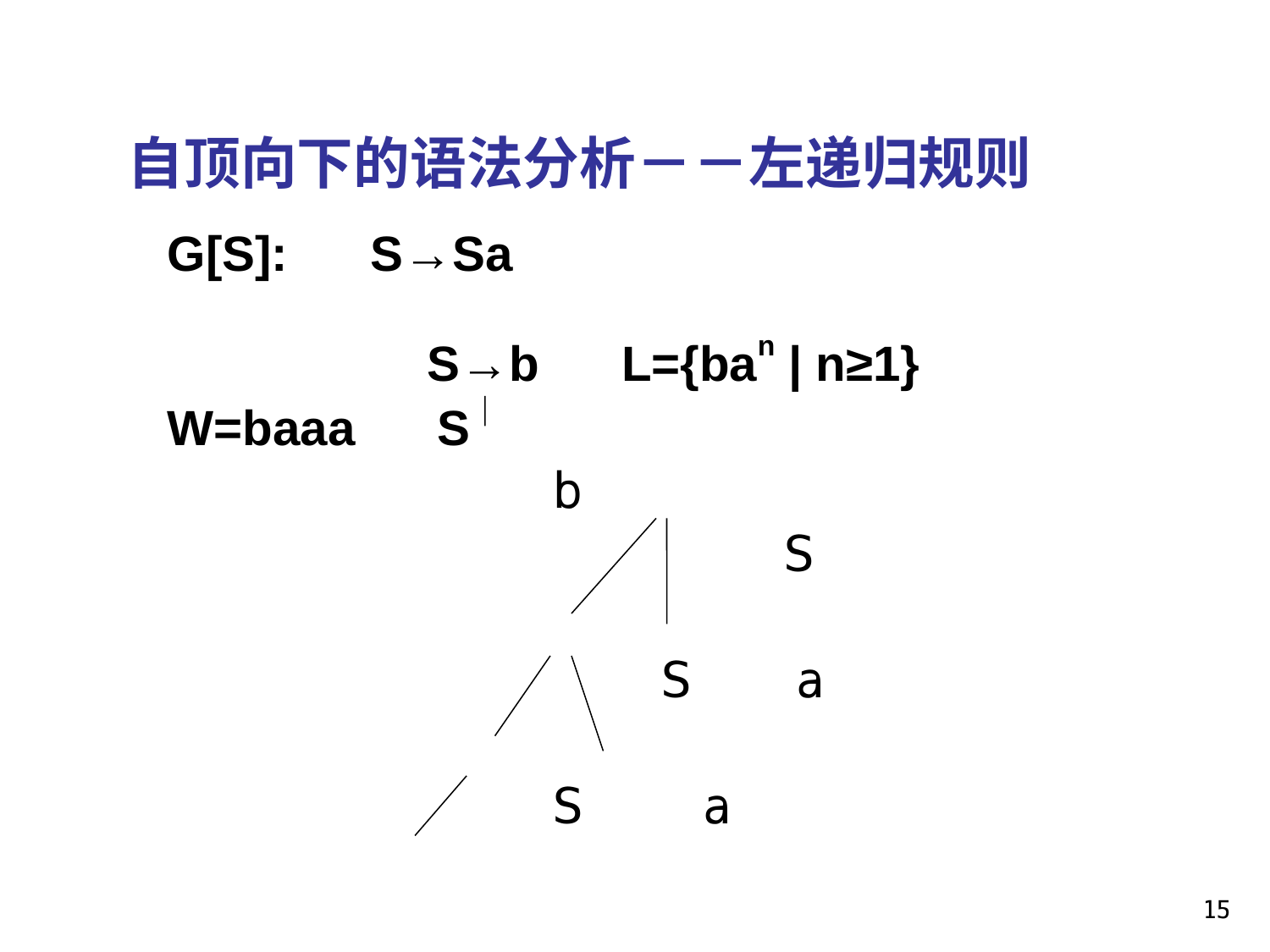

# 自顶向下的语法分析－－左递归规则
G[S]:      S→Sa                                                                                                                        S→b      L={ban | n≥1}
W=baaa      S
                         b
                                        S

                                S       a

                         S        a

15